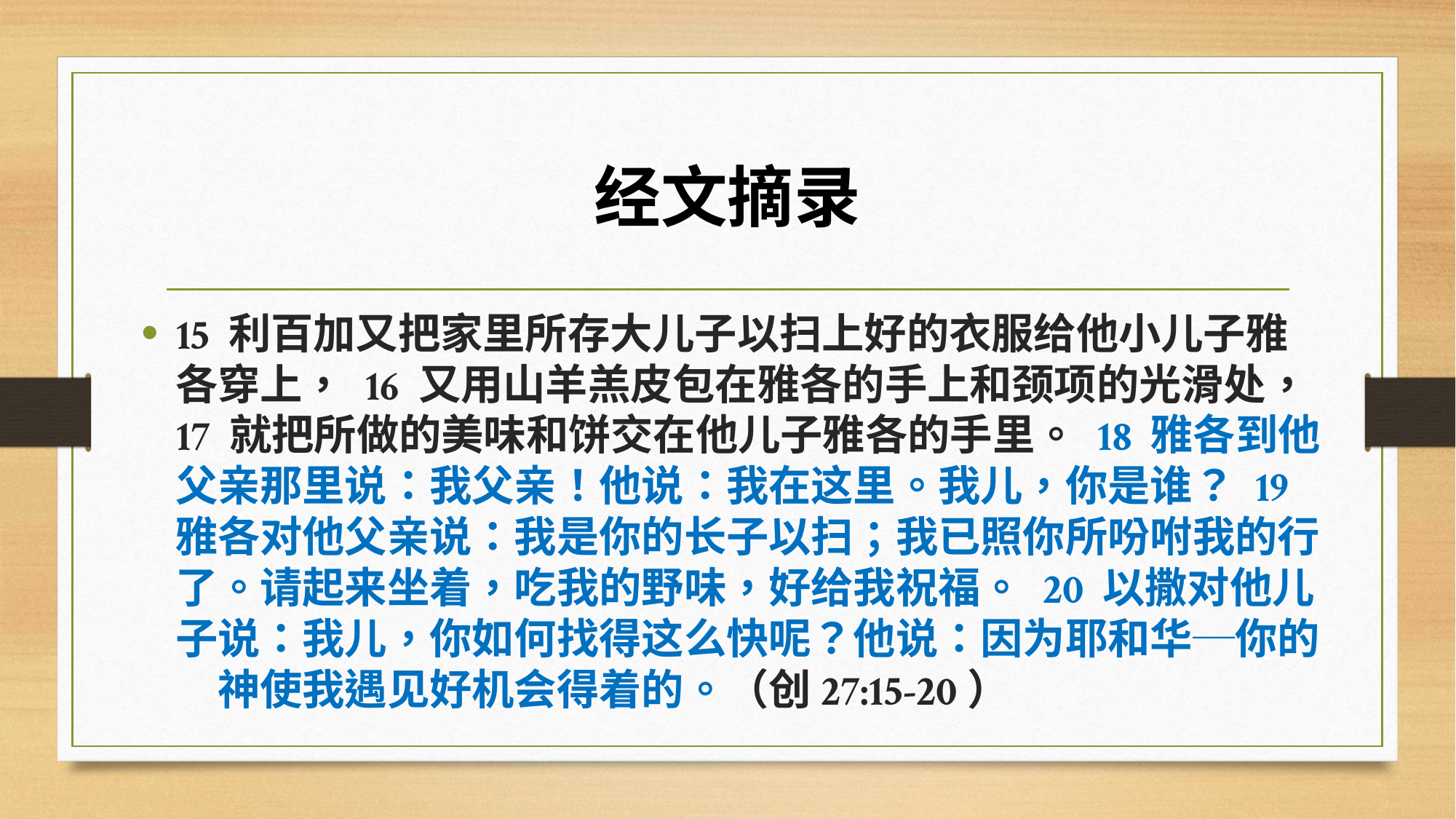

# 经文摘录
15 利百加又把家里所存大儿子以扫上好的衣服给他小儿子雅各穿上， 16 又用山羊羔皮包在雅各的手上和颈项的光滑处， 17 就把所做的美味和饼交在他儿子雅各的手里。 18 雅各到他父亲那里说：我父亲！他说：我在这里。我儿，你是谁？ 19 雅各对他父亲说：我是你的长子以扫；我已照你所吩咐我的行了。请起来坐着，吃我的野味，好给我祝福。 20 以撒对他儿子说：我儿，你如何找得这么快呢？他说：因为耶和华─你的　神使我遇见好机会得着的。（创27:15-20）